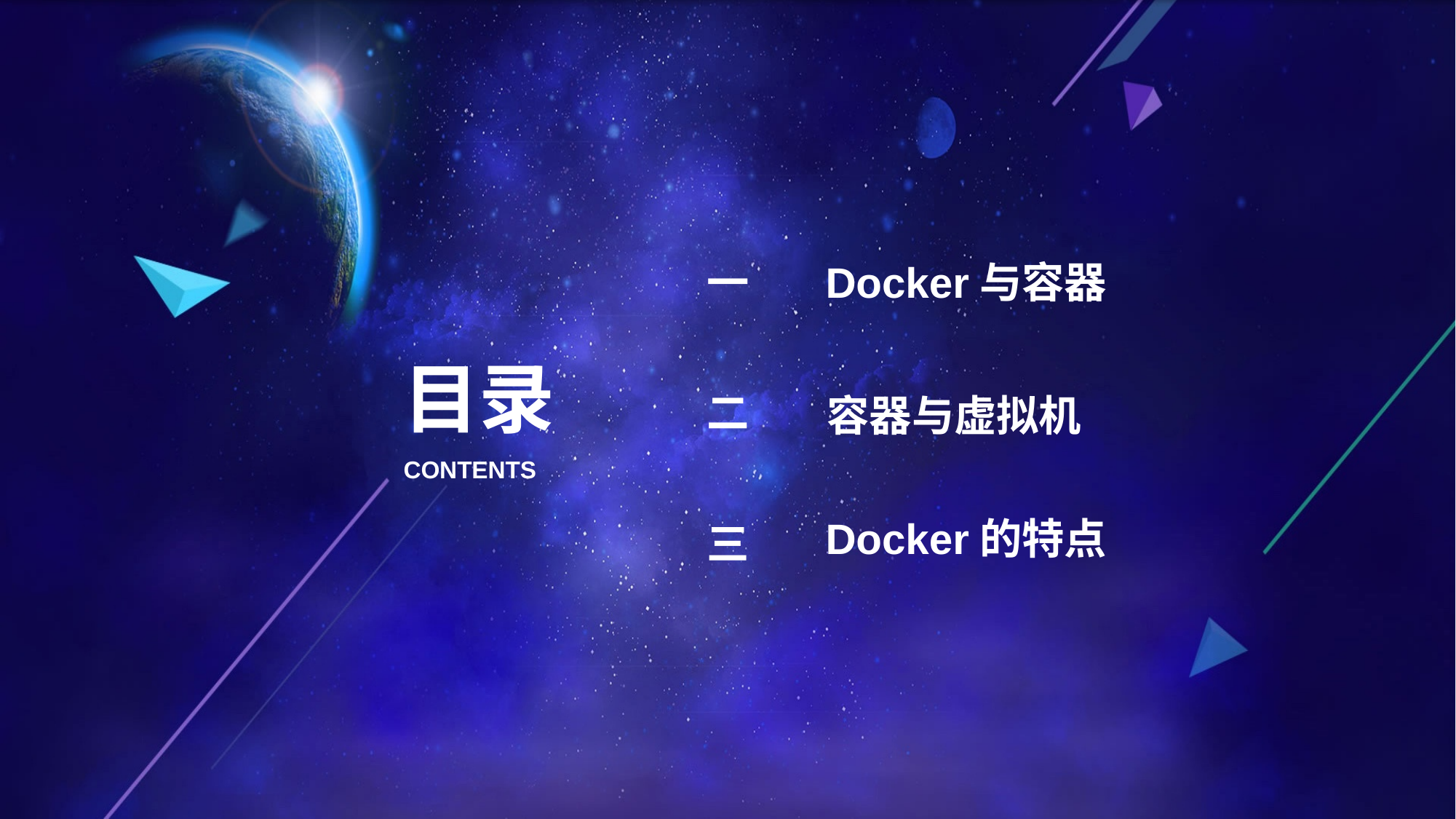

一
Docker与容器
目录
二
容器与虚拟机
CONTENTS
三
Docker的特点